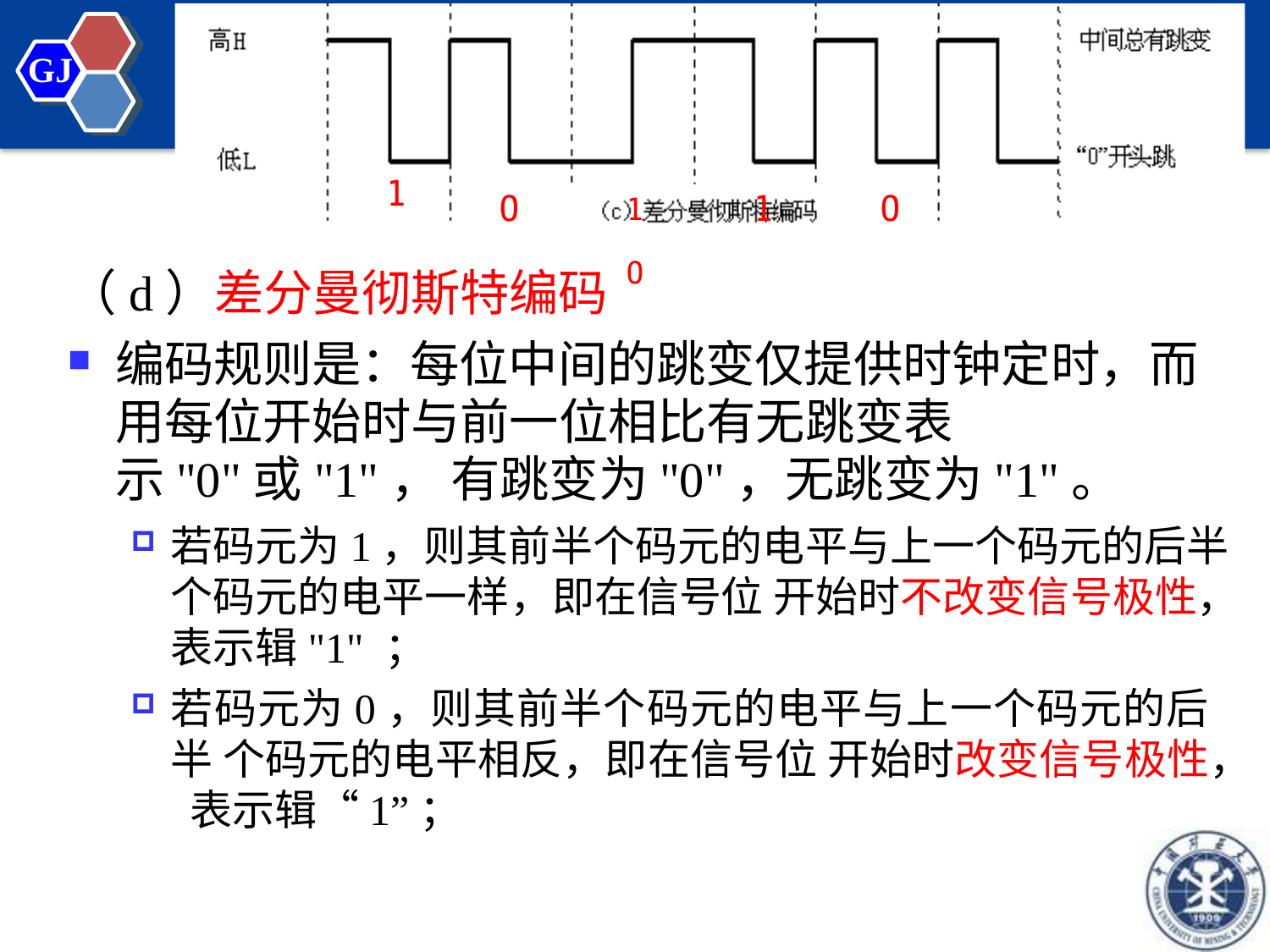

GJ
0	1	1	0	0
1
（d）差分曼彻斯特编码
编码规则是：每位中间的跳变仅提供时钟定时，而 用每位开始时与前一位相比有无跳变表示"0"或"1"， 有跳变为"0"，无跳变为"1"。
若码元为1，则其前半个码元的电平与上一个码元的后半 个码元的电平一样，即在信号位开始时不改变信号极性， 表示辑"1" ；
若码元为0，则其前半个码元的电平与上一个码元的后半 个码元的电平相反，即在信号位 开始时改变信号极性，  表示辑“1”；